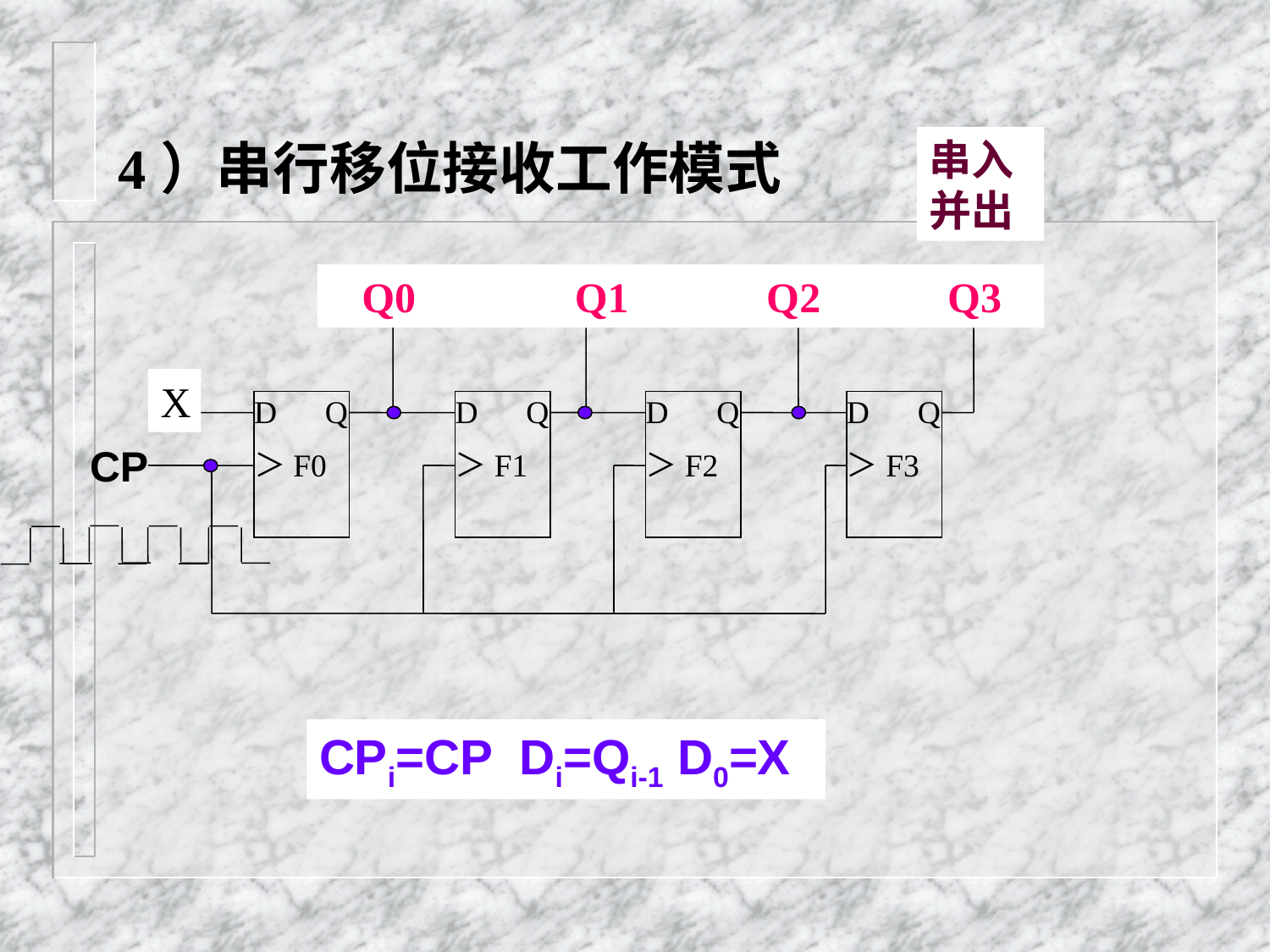

4）串行移位接收工作模式
串入并出
   Q0               Q1             Q2            Q3

X
D      Q
＞F0

D      Q
＞F1

D      Q
＞F2

D      Q
＞F3

CP

CPi=CP  Di=Qi-1 D0=X